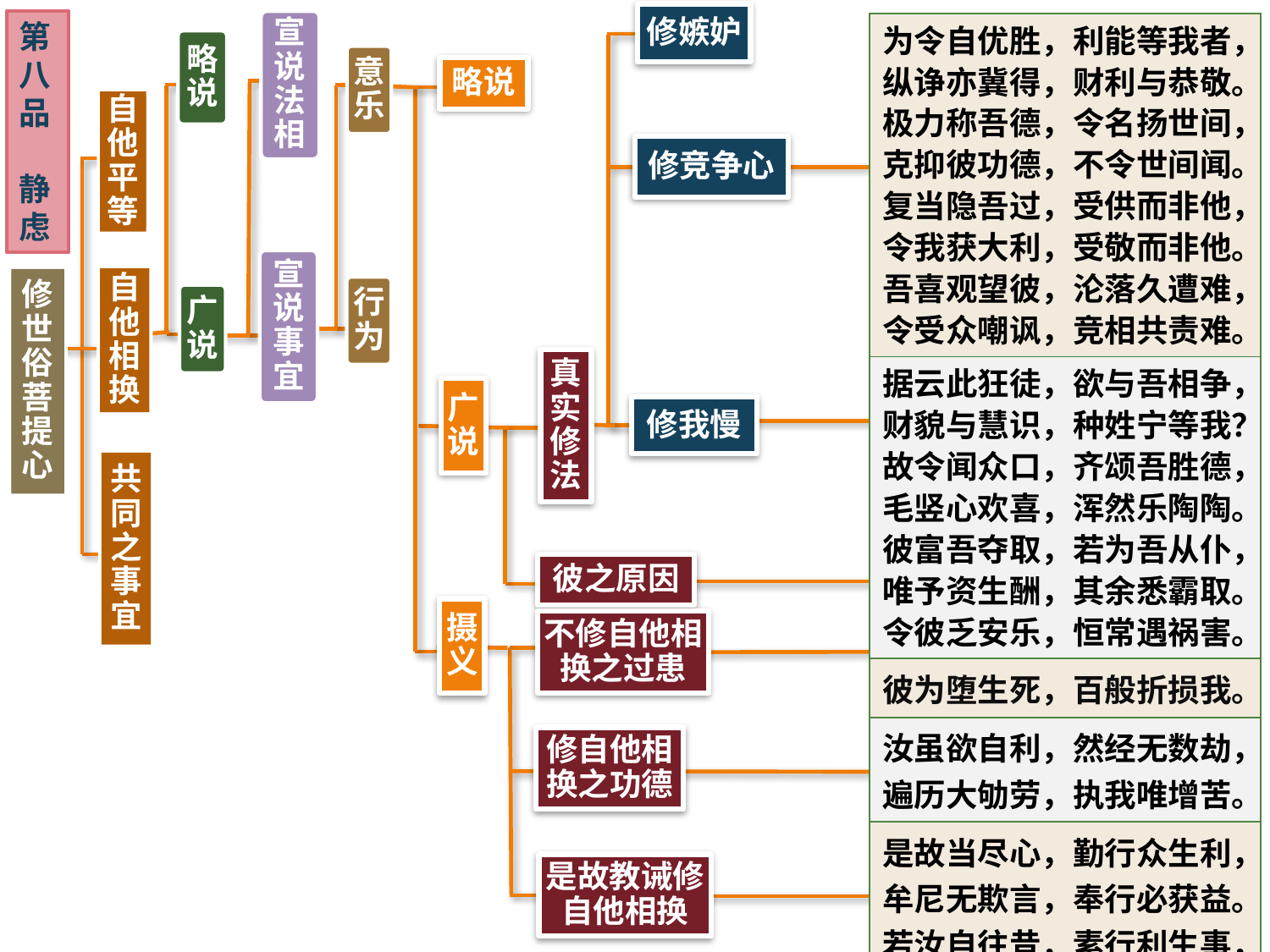

修嫉妒
第八品

静虑
宣说法相

| 为令自优胜，利能等我者，纵诤亦冀得，财利与恭敬。极力称吾德，令名扬世间，克抑彼功德，不令世间闻。复当隐吾过，受供而非他，令我获大利，受敬而非他。吾喜观望彼，沦落久遭难，令受众嘲讽，竞相共责难。 |
| --- |
| 据云此狂徒，欲与吾相争，财貌与慧识，种姓宁等我？故令闻众口，齐颂吾胜德，毛竖心欢喜，浑然乐陶陶。彼富吾夺取，若为吾从仆，唯予资生酬，其余悉霸取。令彼乏安乐，恒常遇祸害。 |
| 彼为堕生死，百般折损我。 |
| 汝虽欲自利，然经无数劫，遍历大劬劳，执我唯增苦。 |
| 是故当尽心，勤行众生利，牟尼无欺言，奉行必获益。若汝自往昔，素行利生事，除获正觉乐，必不逢今苦。 |
| 故汝于父母，一滴精血聚，既可执为我，于他亦当习。 |

略说

意乐
略说

自他平等
修竞争心
宣说事宜

自他相换

修世俗菩提心

行为

广说
真实修法
广说
修我慢

共同之事宜
彼之原因
摄义
不修自他相换之过患
修自他相换之功德
是故教诫修自他相换